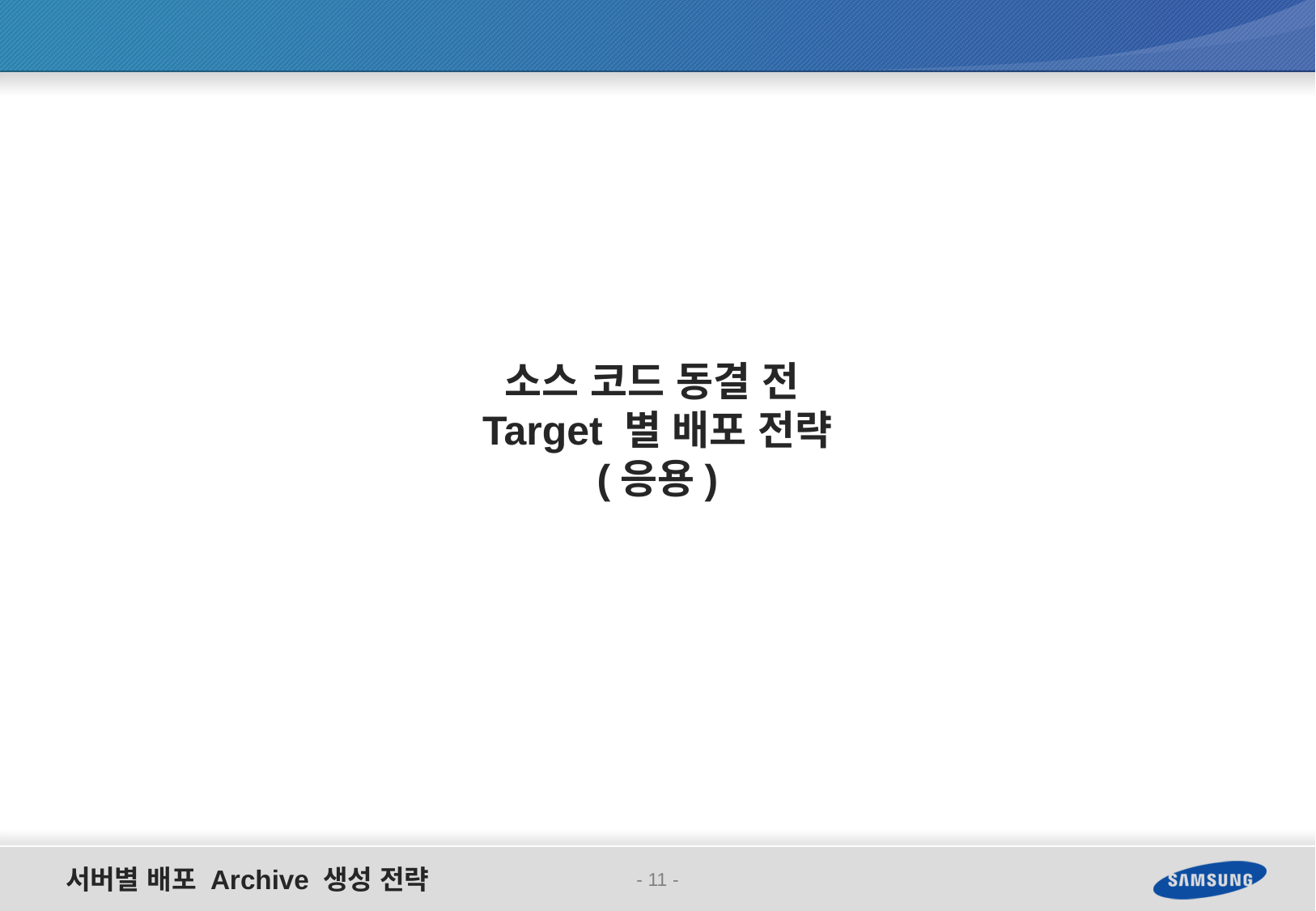

소스 코드 동결 전
Target 별 배포 전략
(응용)